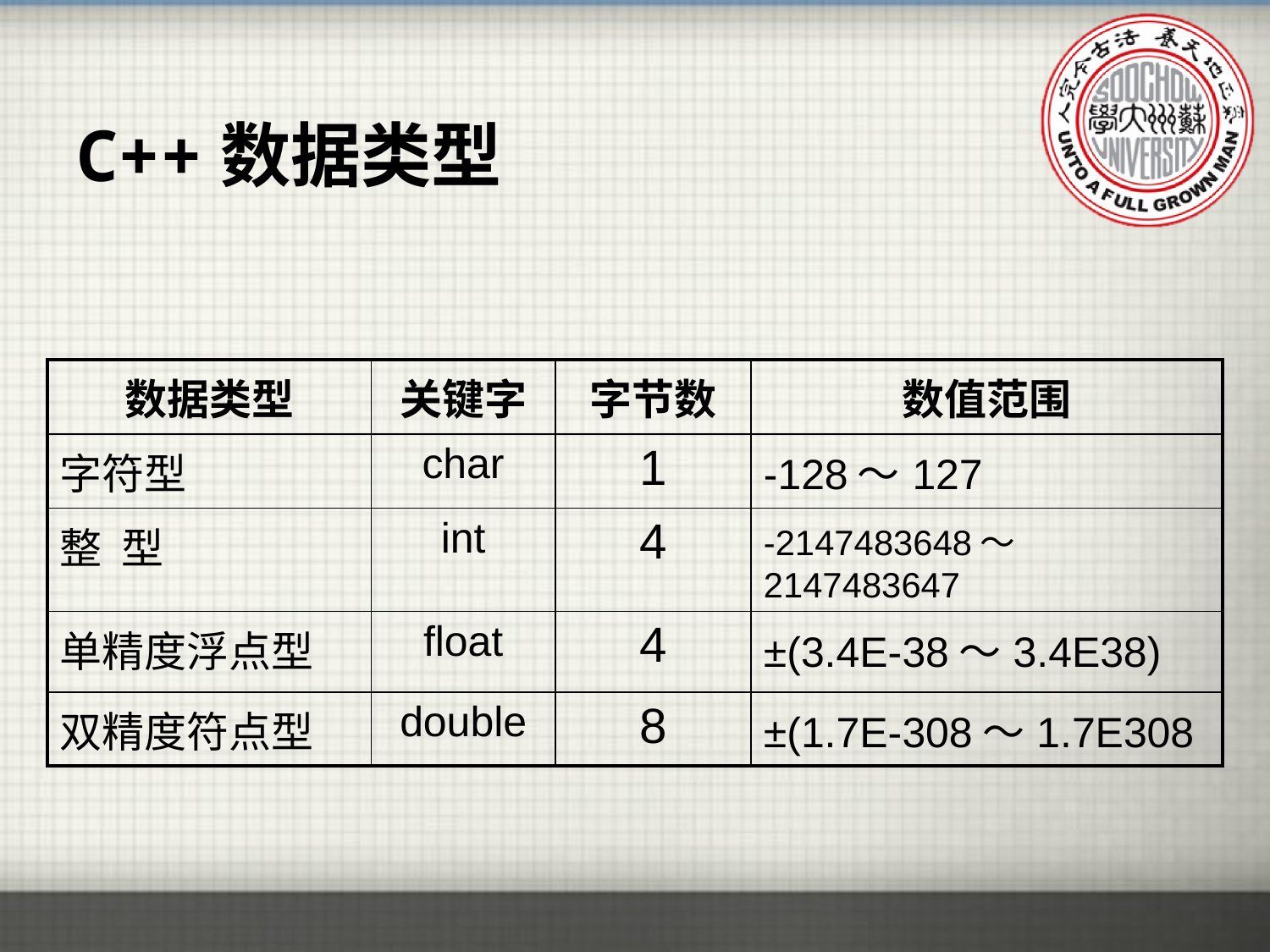

# C++数据类型
| 数据类型 | 关键字 | 字节数 | 数值范围 |
| --- | --- | --- | --- |
| 字符型 | char | 1 | -128～127 |
| 整 型 | int | 4 | -2147483648～2147483647 |
| 单精度浮点型 | float | 4 | ±(3.4E-38～3.4E38) |
| 双精度符点型 | double | 8 | ±(1.7E-308～1.7E308 |